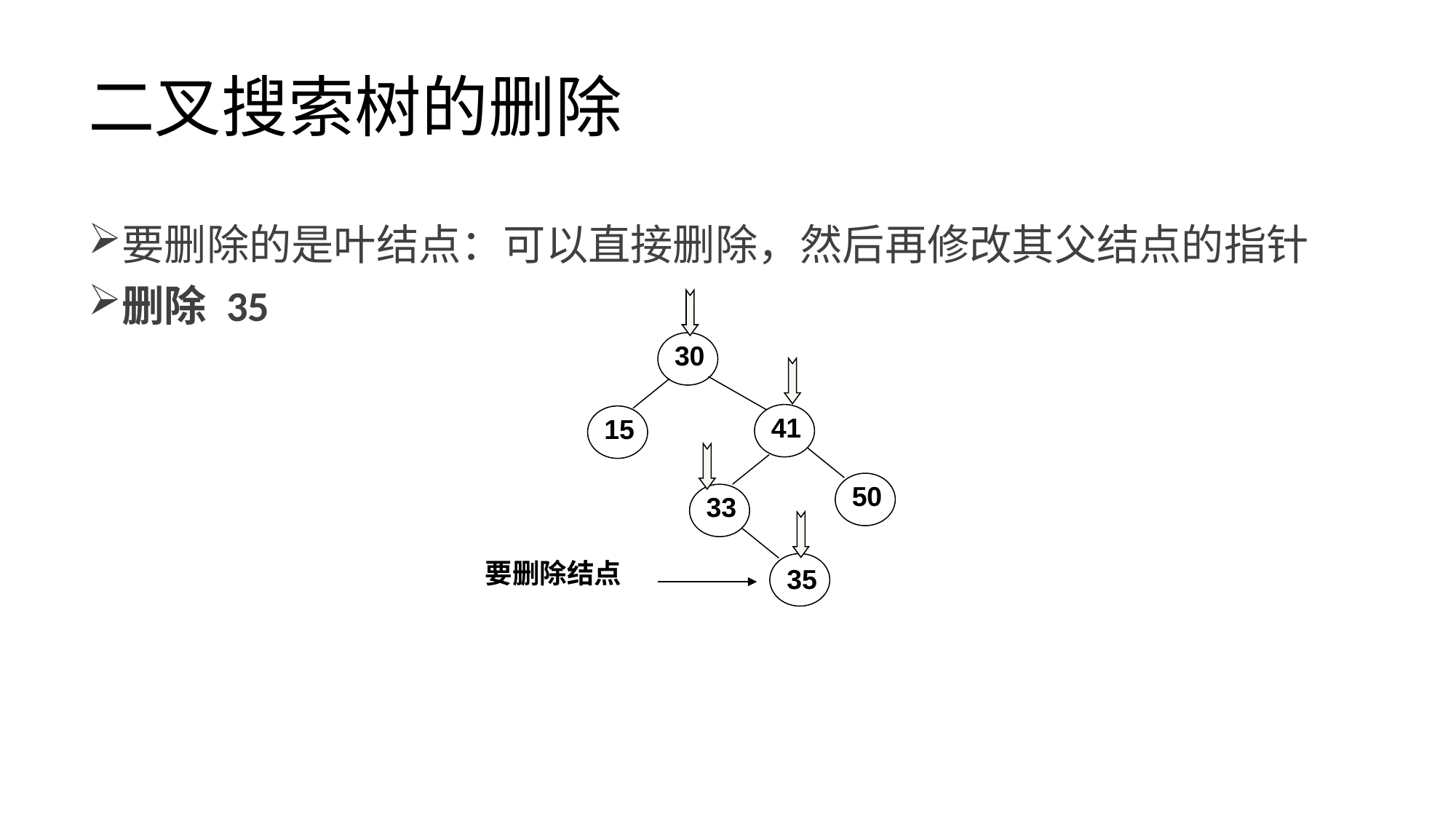

# 二叉搜索树的删除
要删除的是叶结点：可以直接删除，然后再修改其父结点的指针
删除 35

30

41
15

50

33

35
要删除结点